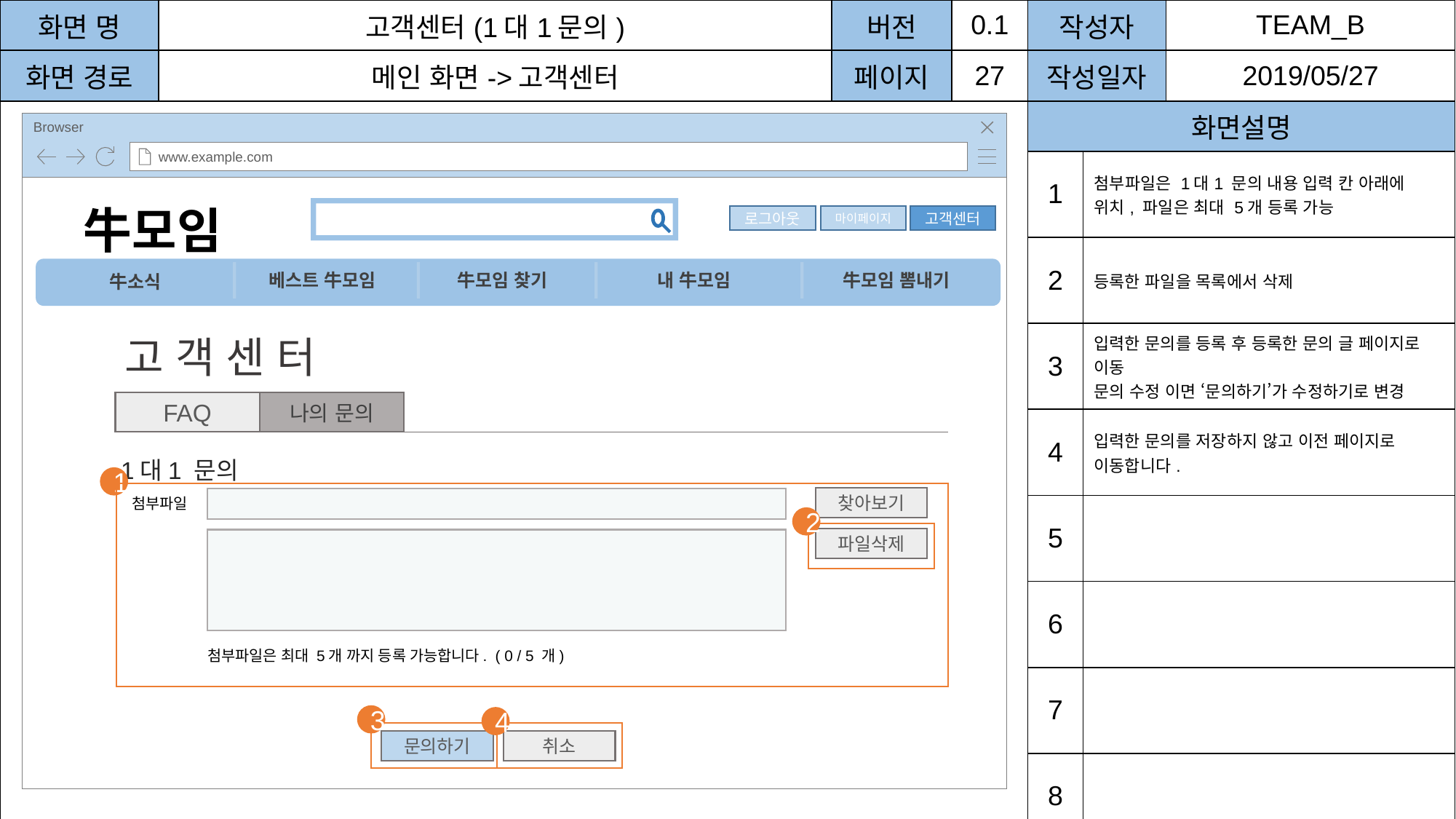

| 화면 명 | 고객센터(1대1문의) | 버전 | 0.1 | 작성자 |  | TEAM\_B |
| --- | --- | --- | --- | --- | --- | --- |
| 화면 경로 | 메인 화면->고객센터 | 페이지 | 27 | 작성일자 |  | 2019/05/27 |
|  |  |  |  | 화면설명 |  |  |
|  |  |  |  | 1 | 첨부파일은 1대1 문의 내용 입력 칸 아래에 위치, 파일은 최대 5개 등록 가능 |  |
|  |  |  |  | 2 | 등록한 파일을 목록에서 삭제 |  |
|  |  |  |  | 3 | 입력한 문의를 등록 후 등록한 문의 글 페이지로 이동 문의 수정 이면 ‘문의하기’가 수정하기로 변경 |  |
|  |  |  |  | 4 | 입력한 문의를 저장하지 않고 이전 페이지로 이동합니다. |  |
|  |  |  |  | 5 |  |  |
|  |  |  |  | 6 |  |  |
|  |  |  |  | 7 |  |  |
|  |  |  |  | 8 |  |  |
Browser

www.example.com

牛모임

마이페이지
로그아웃
로그인
회원가입
고객센터

베스트 牛모임
牛모임 찾기
내 牛모임
牛모임 뽐내기
牛소식
고 객 센 터
FAQ
나의 문의
1대1 문의
1

찾아보기
첨부파일

2

파일삭제

첨부파일은 최대 5개 까지 등록 가능합니다.  ( 0 / 5 개)
3
4

문의하기
취소